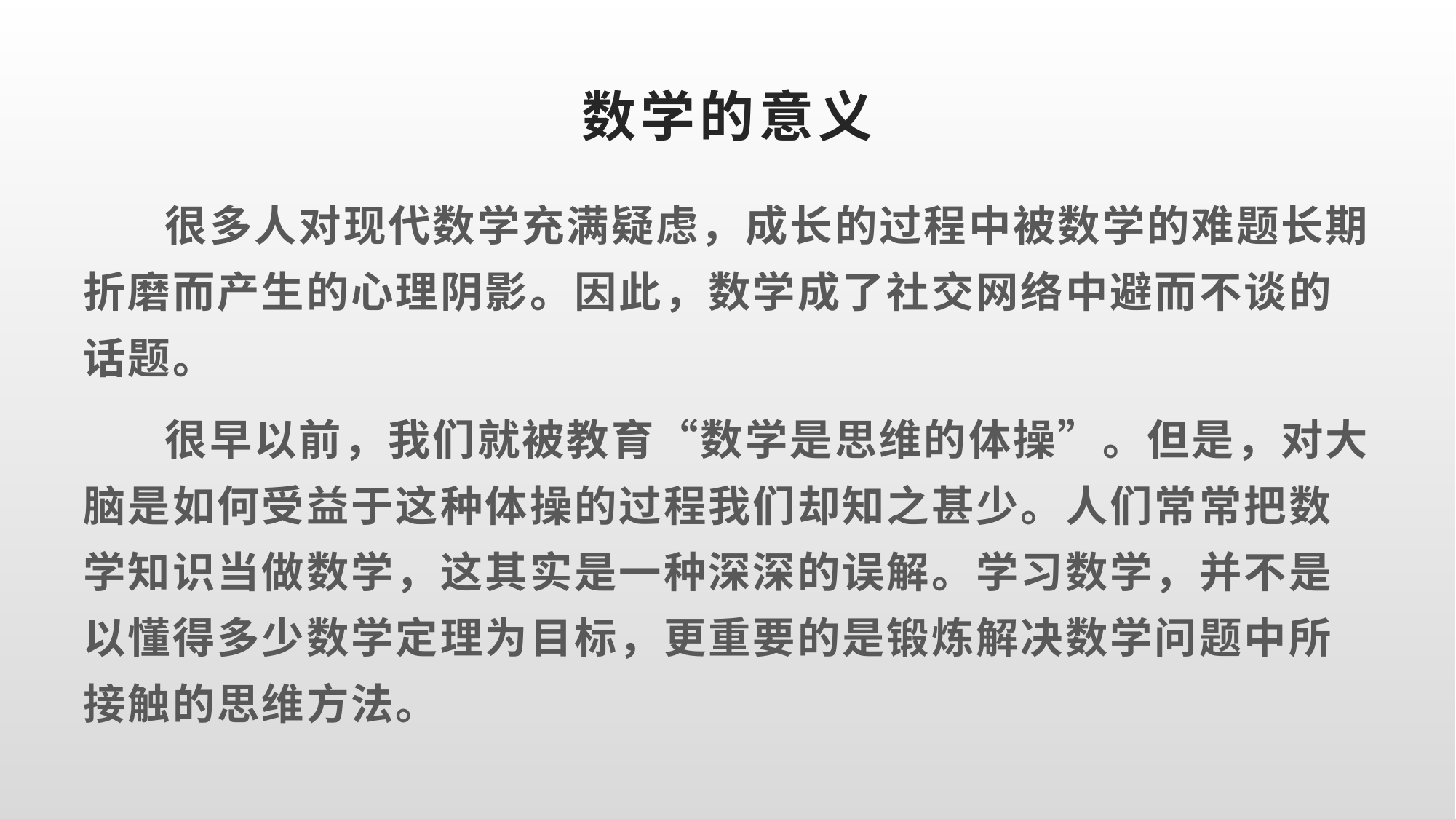

# 数学的意义
      很多人对现代数学充满疑虑，成长的过程中被数学的难题长期折磨而产生的心理阴影。因此，数学成了社交网络中避而不谈的话题。
      很早以前，我们就被教育“数学是思维的体操”。但是，对大脑是如何受益于这种体操的过程我们却知之甚少。人们常常把数学知识当做数学，这其实是一种深深的误解。学习数学，并不是以懂得多少数学定理为目标，更重要的是锻炼解决数学问题中所接触的思维方法。